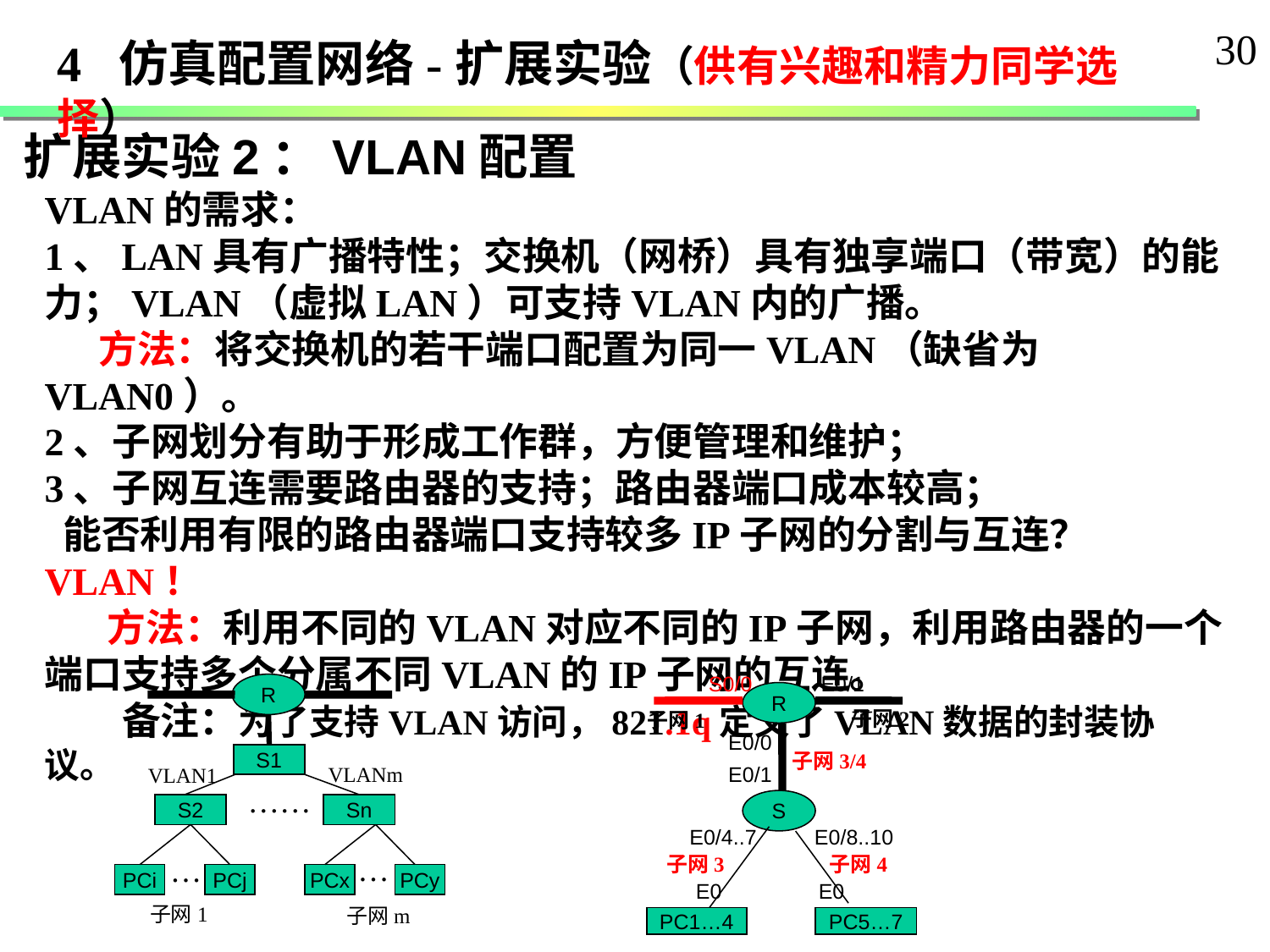

30
4  仿真配置网络-扩展实验（供有兴趣和精力同学选择）

扩展实验2：VLAN配置
VLAN的需求：
1、LAN具有广播特性；交换机（网桥）具有独享端口（带宽）的能力；VLAN（虚拟LAN）可支持VLAN内的广播。
     方法：将交换机的若干端口配置为同一VLAN（缺省为VLAN0）。
2、子网划分有助于形成工作群，方便管理和维护；
3、子网互连需要路由器的支持；路由器端口成本较高；
 能否利用有限的路由器端口支持较多IP子网的分割与互连？VLAN！
      方法：利用不同的VLAN对应不同的IP子网，利用路由器的一个端口支持多个分属不同VLAN的IP子网的互连。
　　备注：为了支持VLAN访问，821.1q定义了VLAN数据的封装协议。
S0/0
E0/1
R
子网2

子网1
E0/0

子网3/4
E0/1
S
E0/4..7
E0/8..10

子网3
子网4
E0
E0
PC1…4
PC5…7
R

S1
VLANm
VLAN1
……
S2
Sn
…
…
PCi
PCj
PCx
PCy
子网1
子网m